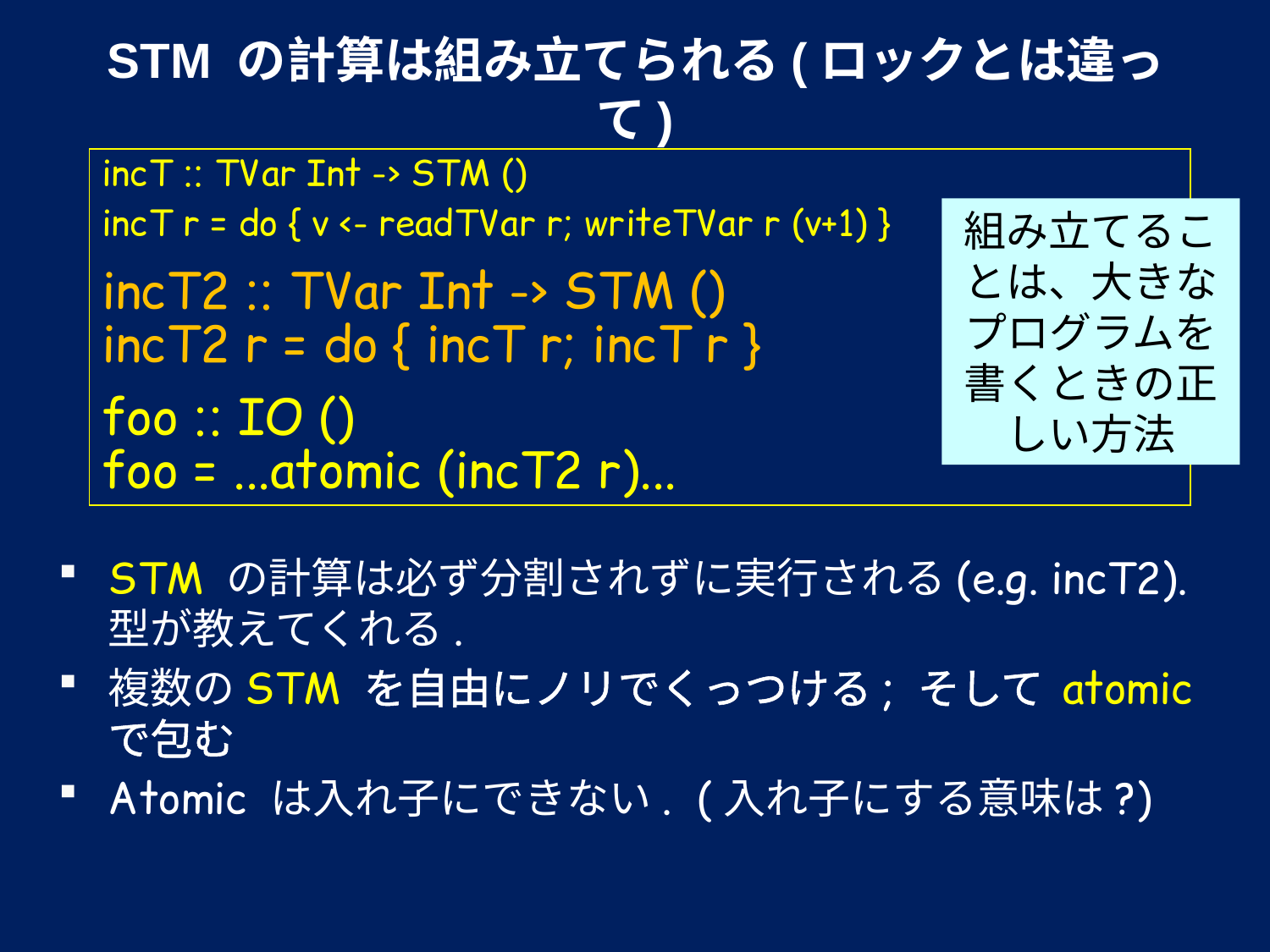

# STM の計算は組み立てられる(ロックとは違って)
incT :: TVar Int -> STM ()
incT r = do { v <- readTVar r; writeTVar r (v+1) }
incT2 :: TVar Int -> STM ()
incT2 r = do { incT r; incT r }
foo :: IO ()
foo = ...atomic (incT2 r)...
組み立てることは、大きなプログラムを書くときの正しい方法
STM の計算は必ず分割されずに実行される(e.g. incT2). 型が教えてくれる.
複数のSTM を自由にノリでくっつける; そして atomic で包む
Atomic は入れ子にできない.  (入れ子にする意味は?)